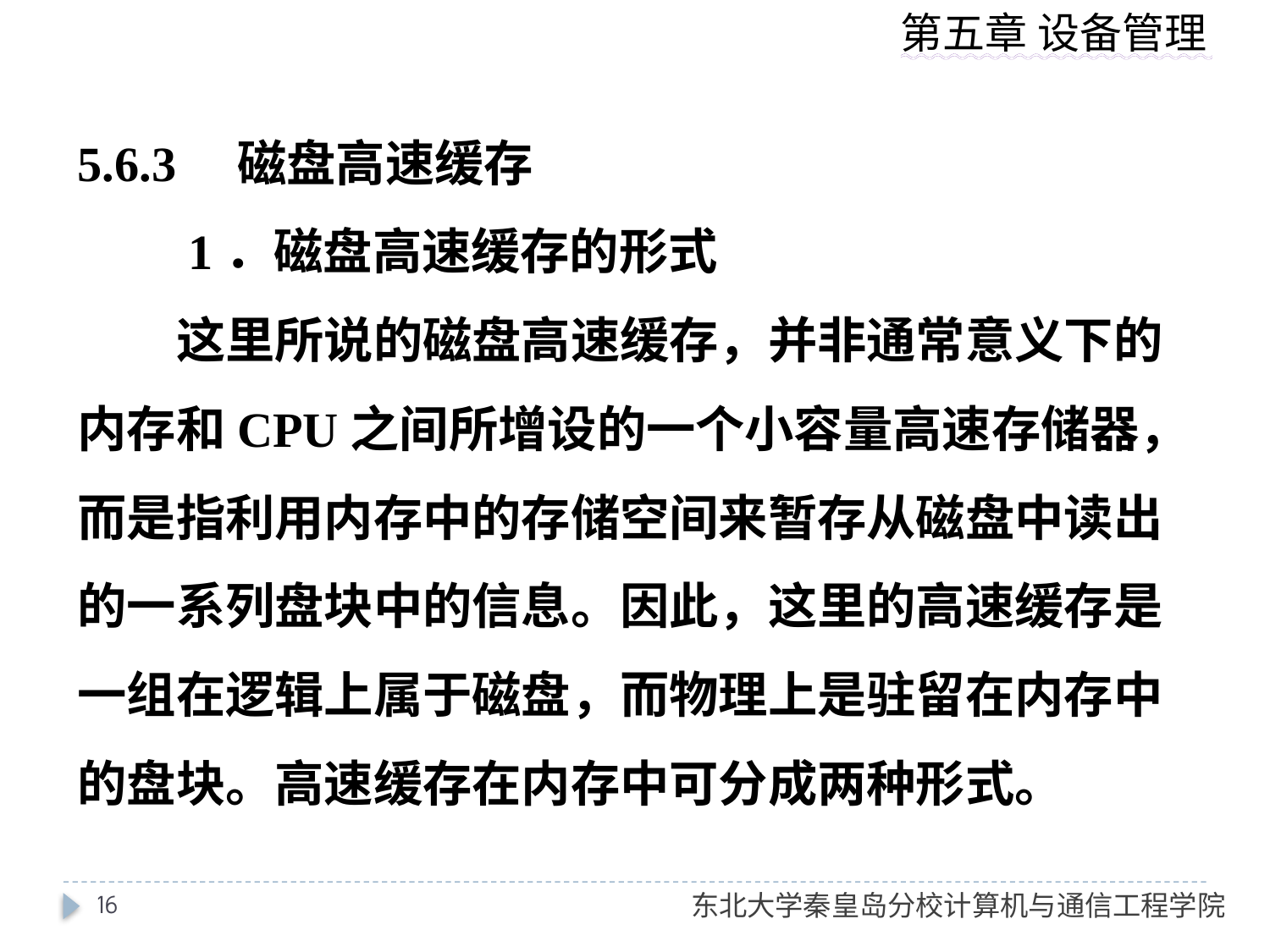

5.6.3　磁盘高速缓存
　　1．磁盘高速缓存的形式
　　这里所说的磁盘高速缓存，并非通常意义下的内存和CPU之间所增设的一个小容量高速存储器，而是指利用内存中的存储空间来暂存从磁盘中读出的一系列盘块中的信息。因此，这里的高速缓存是一组在逻辑上属于磁盘，而物理上是驻留在内存中的盘块。高速缓存在内存中可分成两种形式。
16